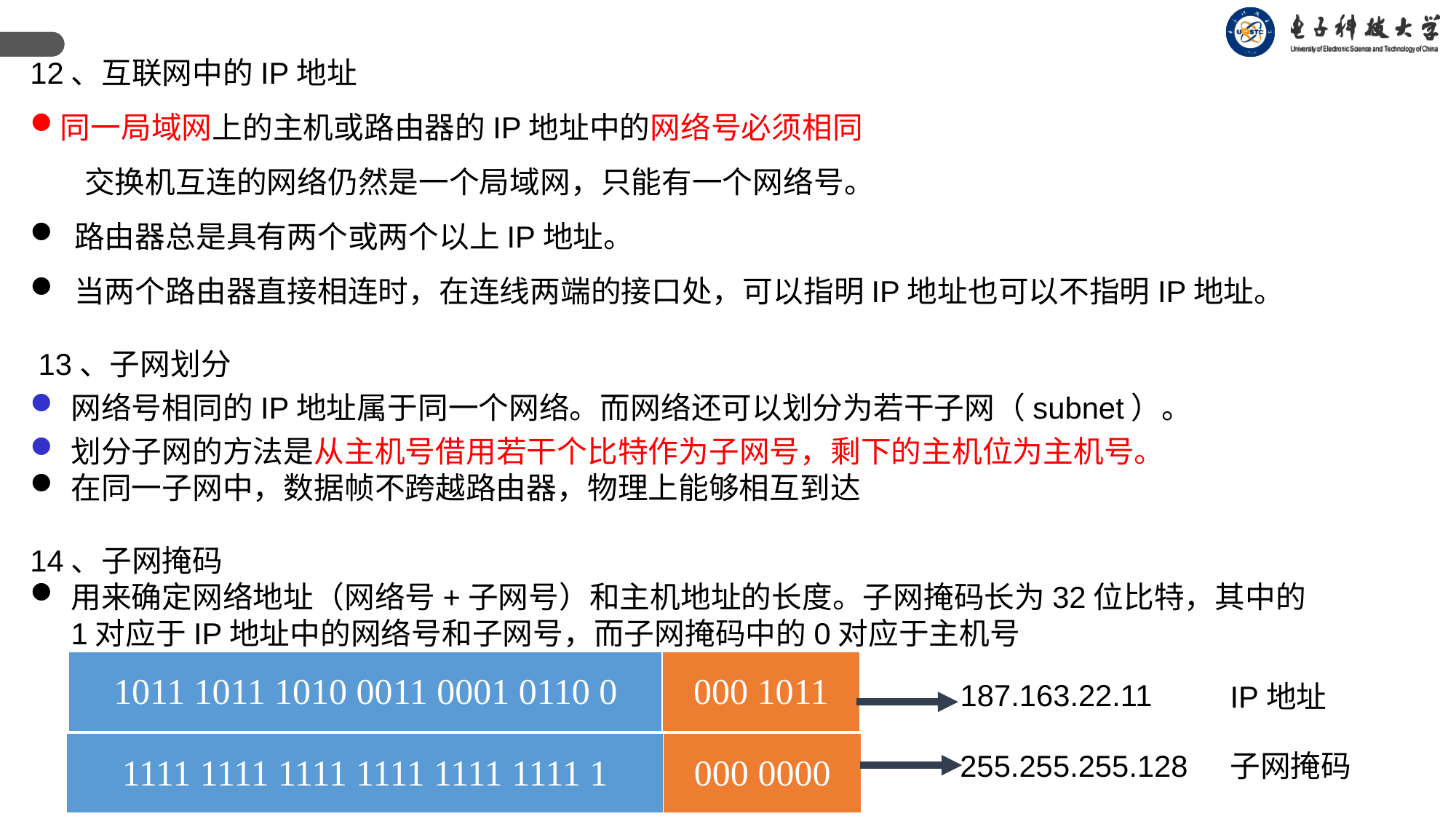

12、互联网中的IP地址
同一局域网上的主机或路由器的IP地址中的网络号必须相同
交换机互连的网络仍然是一个局域网，只能有一个网络号。
 路由器总是具有两个或两个以上IP地址。
 当两个路由器直接相连时，在连线两端的接口处，可以指明IP地址也可以不指明IP地址。

 13、子网划分
网络号相同的IP地址属于同一个网络。而网络还可以划分为若干子网（subnet）。
划分子网的方法是从主机号借用若干个比特作为子网号，剩下的主机位为主机号。
在同一子网中，数据帧不跨越路由器，物理上能够相互到达

14、子网掩码
用来确定网络地址（网络号+子网号）和主机地址的长度。子网掩码长为32位比特，其中的1对应于IP地址中的网络号和子网号，而子网掩码中的0对应于主机号
| ‭1011 1011 1010 0011 0001 0110 0‬ | 000 1011 |
| --- | --- |
187.163.22.11
IP地址
| 1111 1111 1111 1111 1111 1111 1 | 000 0000 |
| --- | --- |
255.255.255.128
子网掩码